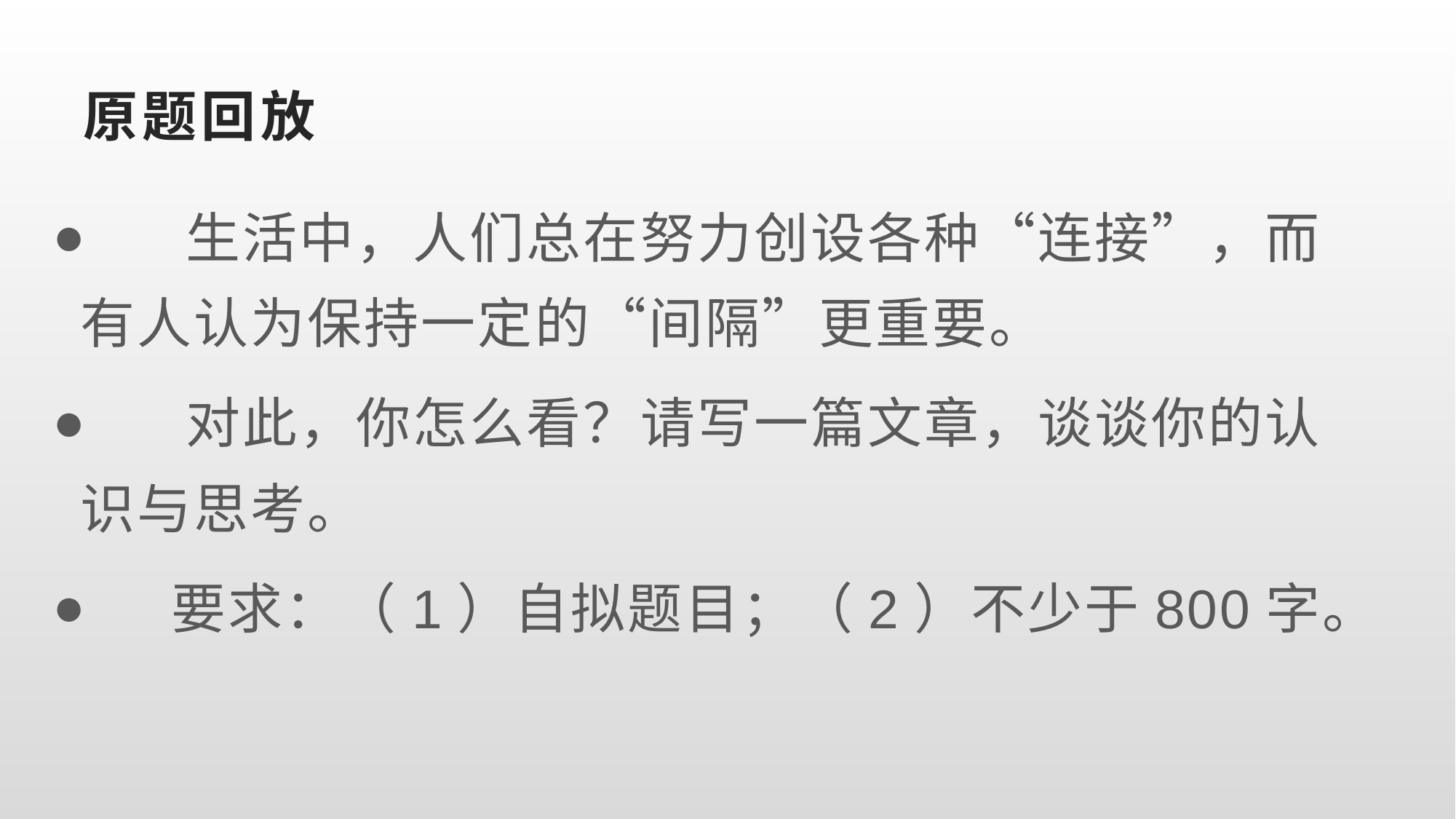

# 原题回放
      生活中，人们总在努力创设各种“连接”，而有人认为保持一定的“间隔”更重要。
      对此，你怎么看？请写一篇文章，谈谈你的认识与思考。
     要求：（1）自拟题目；（2）不少于800字。